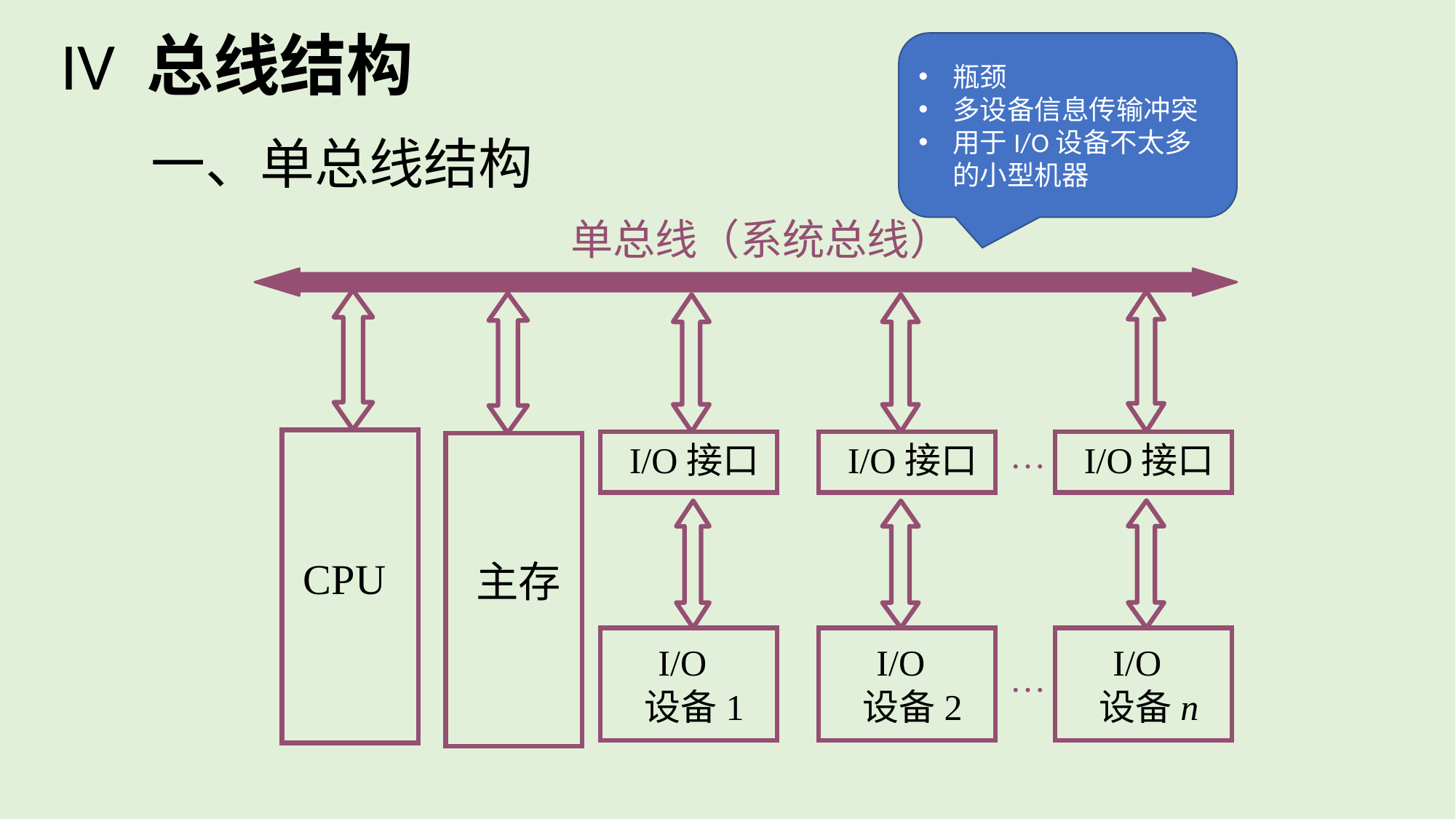

# IV 总线结构
瓶颈
多设备信息传输冲突
用于I/O设备不太多的小型机器
一、单总线结构
单总线（系统总线）

 CPU

 主存

  I/O接口
  I/O接口
…
  I/O接口

       I/O
   设备1
       I/O
   设备2
       I/O
   设备n
…